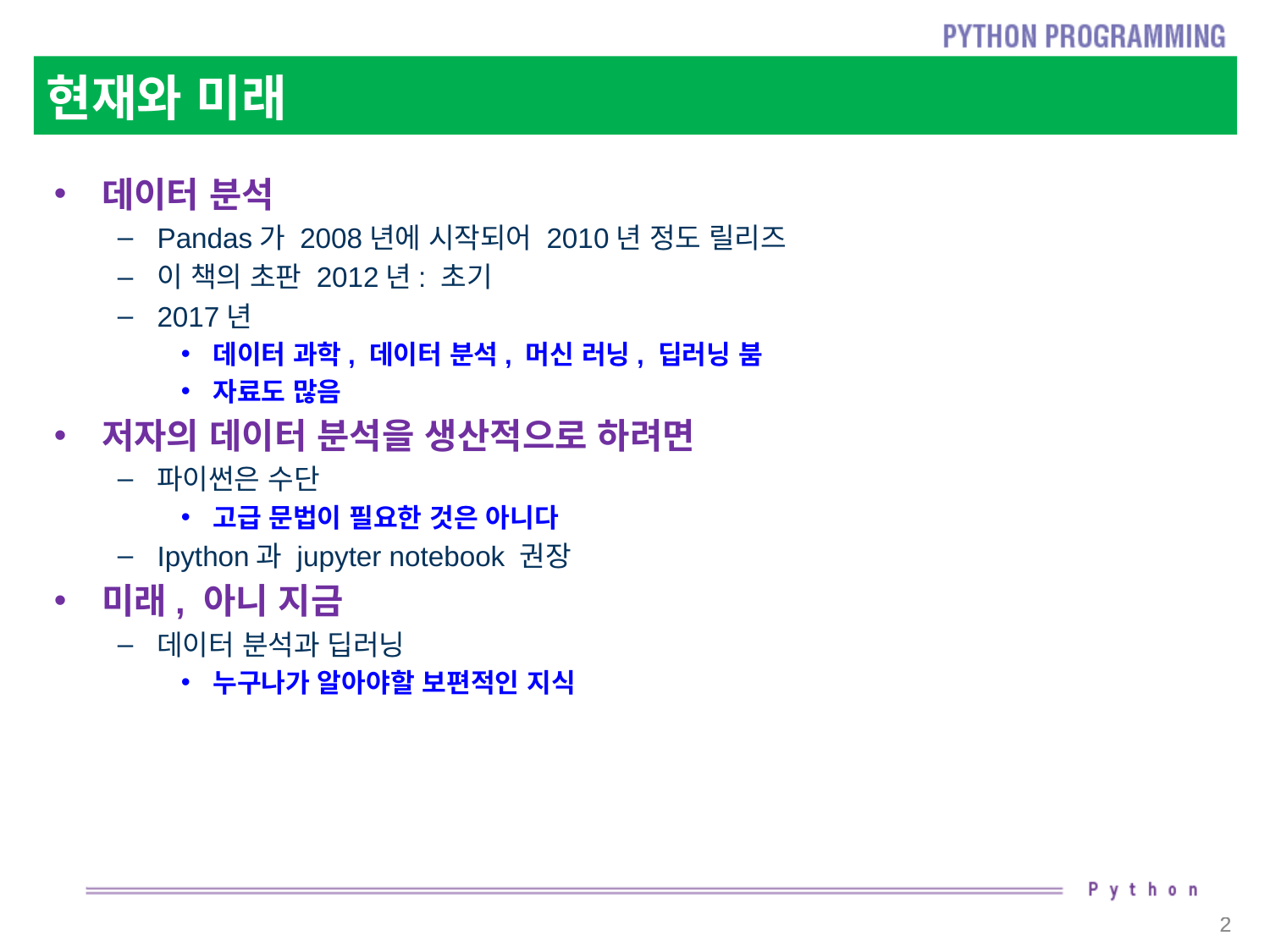

# 현재와 미래
데이터 분석
Pandas가 2008년에 시작되어 2010년 정도 릴리즈
이 책의 초판 2012년: 초기
2017년
데이터 과학, 데이터 분석, 머신 러닝, 딥러닝 붐
자료도 많음
저자의 데이터 분석을 생산적으로 하려면
파이썬은 수단
고급 문법이 필요한 것은 아니다
Ipython과 jupyter notebook 권장
미래, 아니 지금
데이터 분석과 딥러닝
누구나가 알아야할 보편적인 지식
2